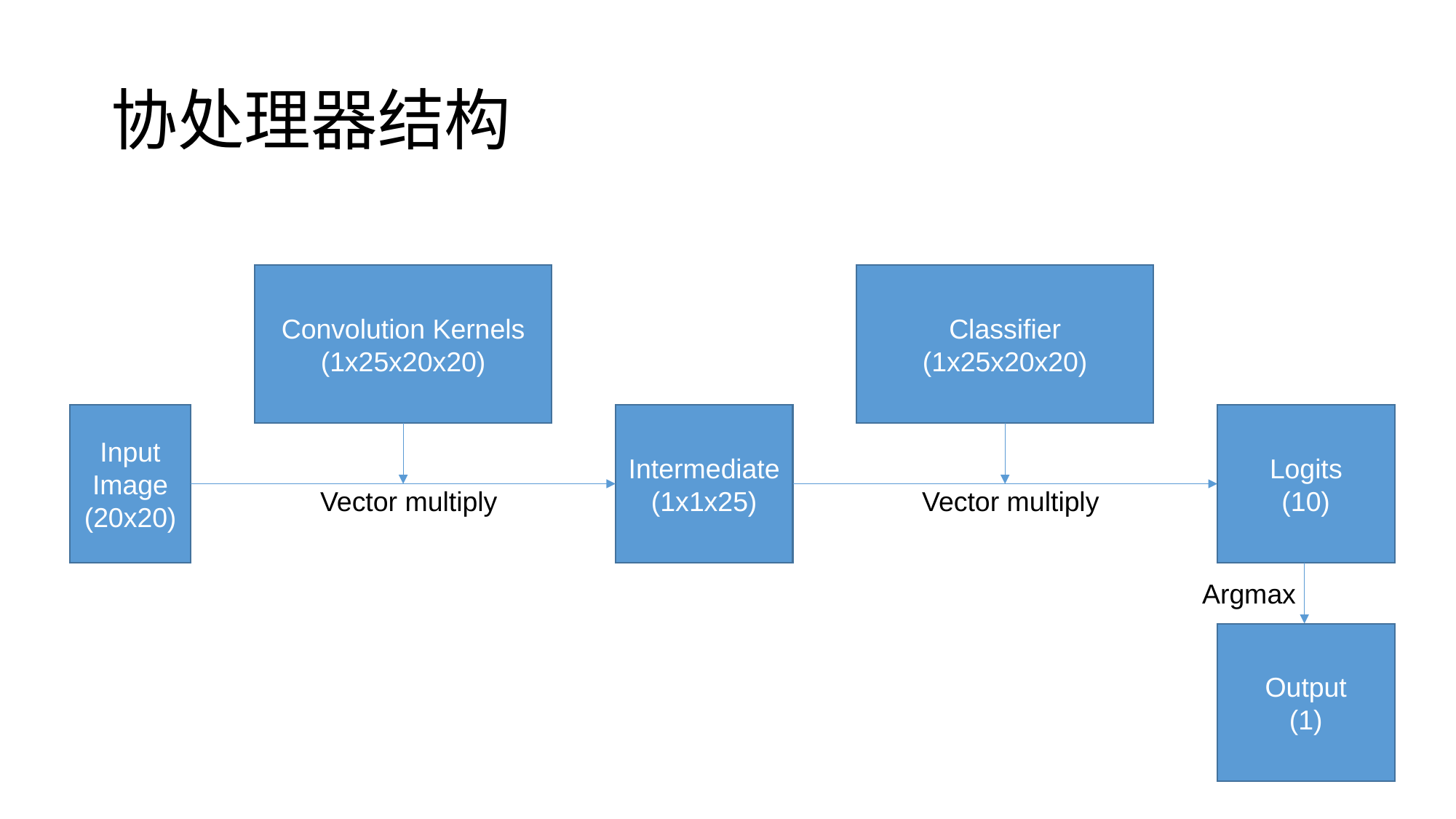

# 协处理器结构
Convolution Kernels
(1x25x20x20)
Classifier
(1x25x20x20)
Input Image
(20x20)
Intermediate
(1x1x25)
Logits
(10)
Vector multiply
Vector multiply
Argmax
Output
(1)